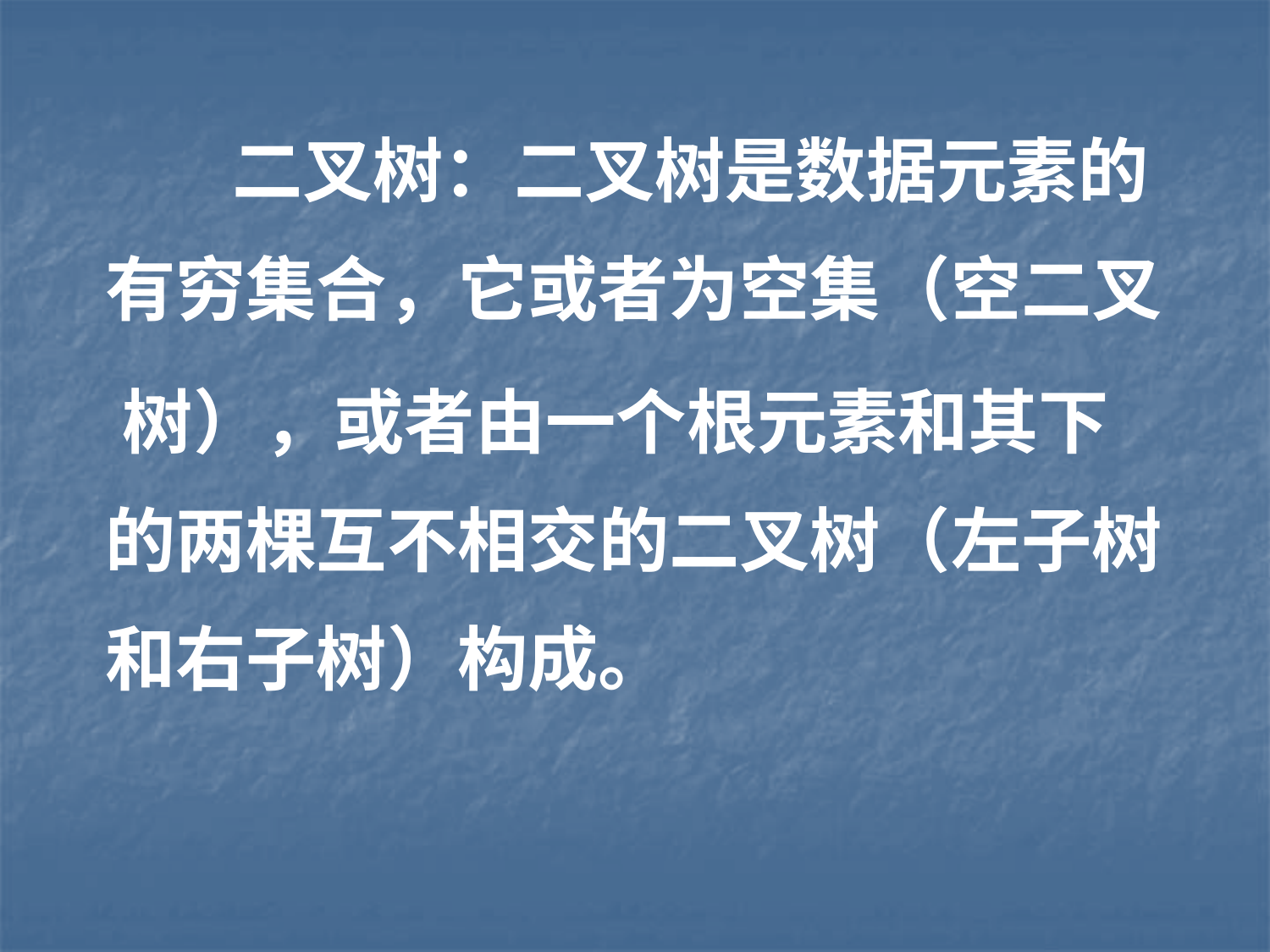

二叉树：二叉树是数据元素的有穷集合，它或者为空集（空二叉
   树），或者由一个根元素和其下的两棵互不相交的二叉树（左子树和右子树）构成。